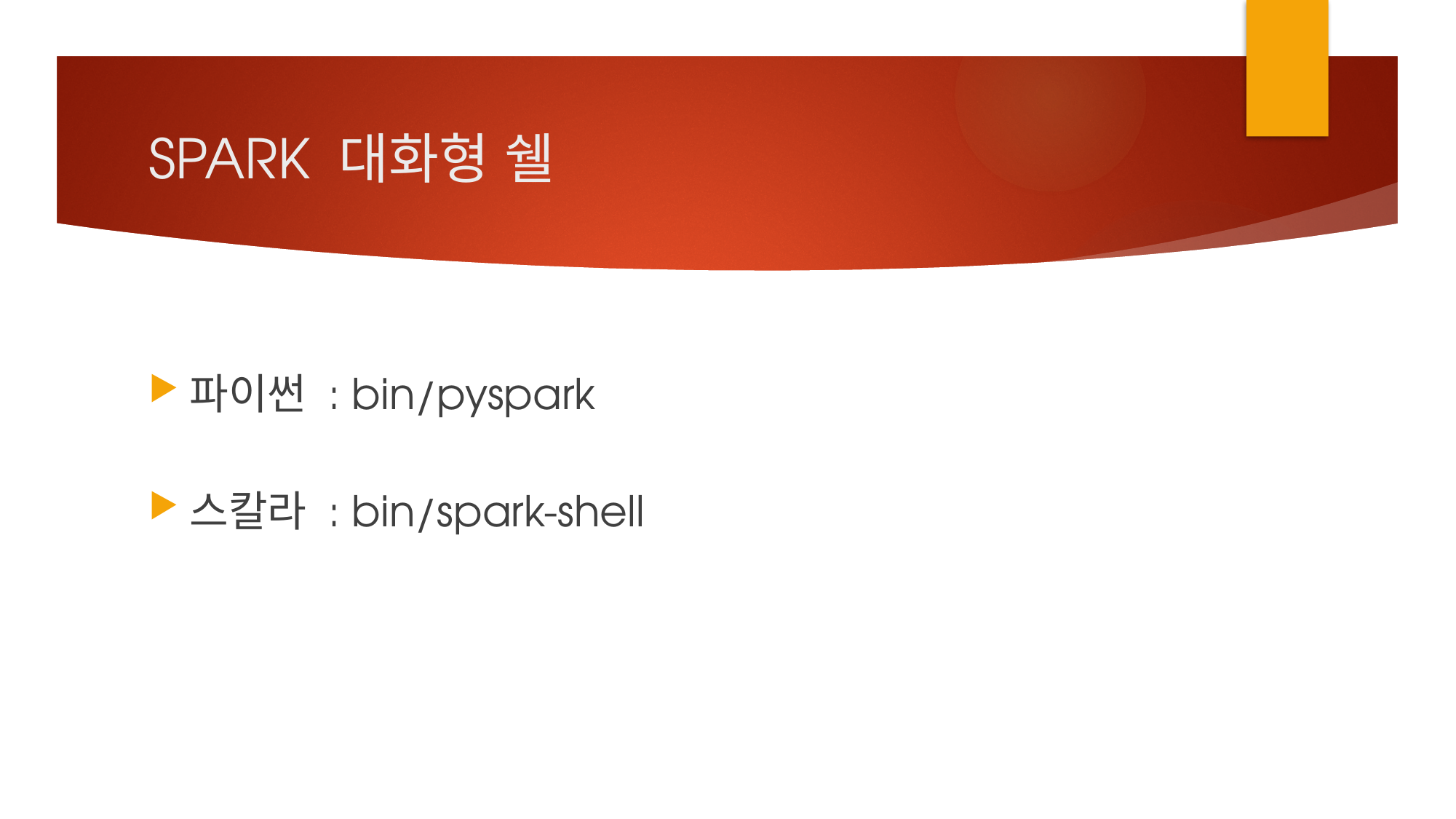

# SPARK 대화형 쉘
파이썬 : bin/pyspark
스칼라 : bin/spark-shell